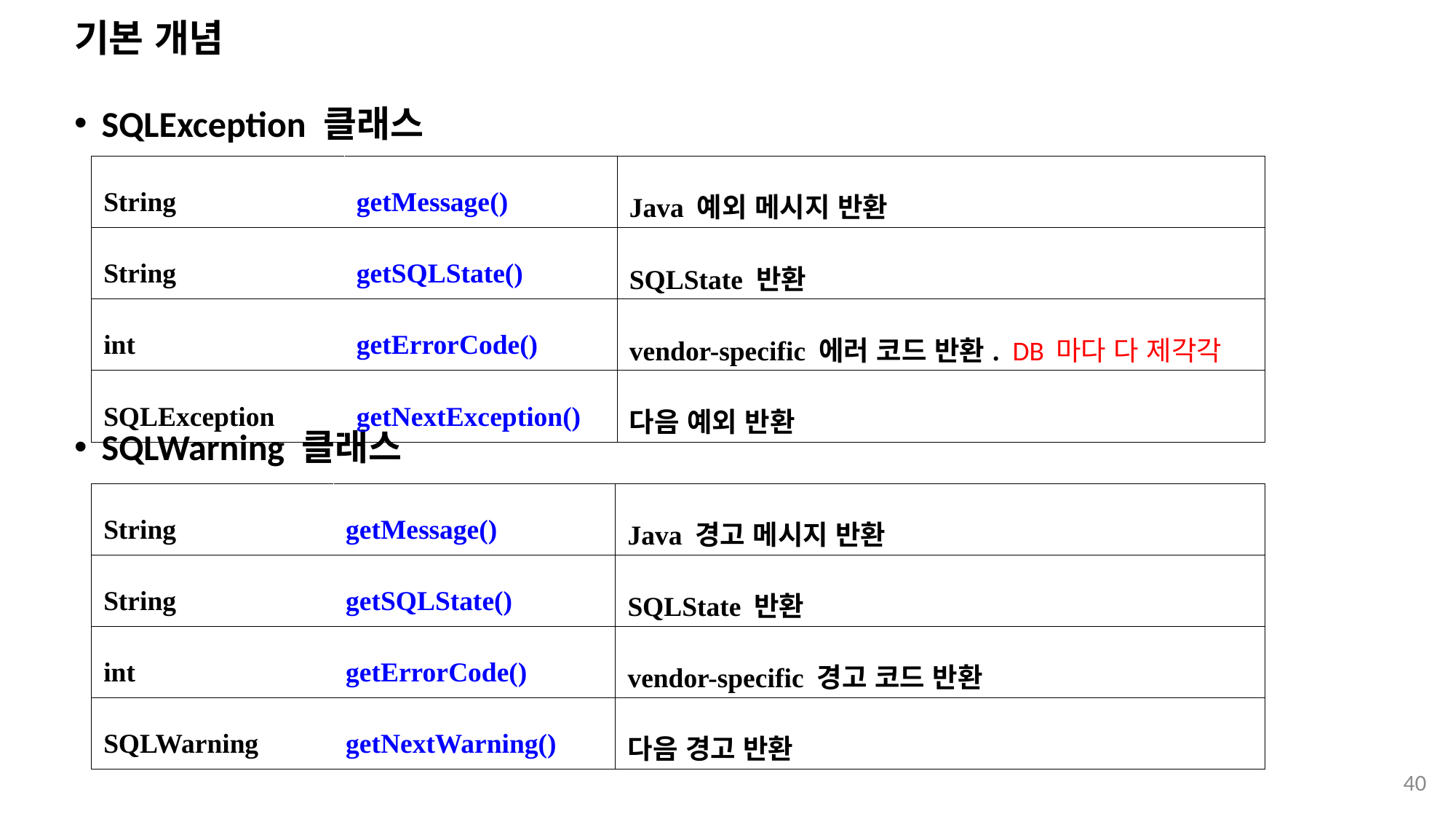

# 기본 개념
SQLException 클래스

SQLWarning 클래스

| String | getMessage() | Java 예외 메시지 반환 |
| --- | --- | --- |
| String | getSQLState() | SQLState 반환 |
| int | getErrorCode() | vendor-specific 에러 코드 반환.  DB 마다 다 제각각 |
| SQLException | getNextException() | 다음 예외 반환 |
| String | getMessage() | Java 경고 메시지 반환 |
| --- | --- | --- |
| String | getSQLState() | SQLState 반환 |
| int | getErrorCode() | vendor-specific 경고 코드 반환 |
| SQLWarning | getNextWarning() | 다음 경고 반환 |
40